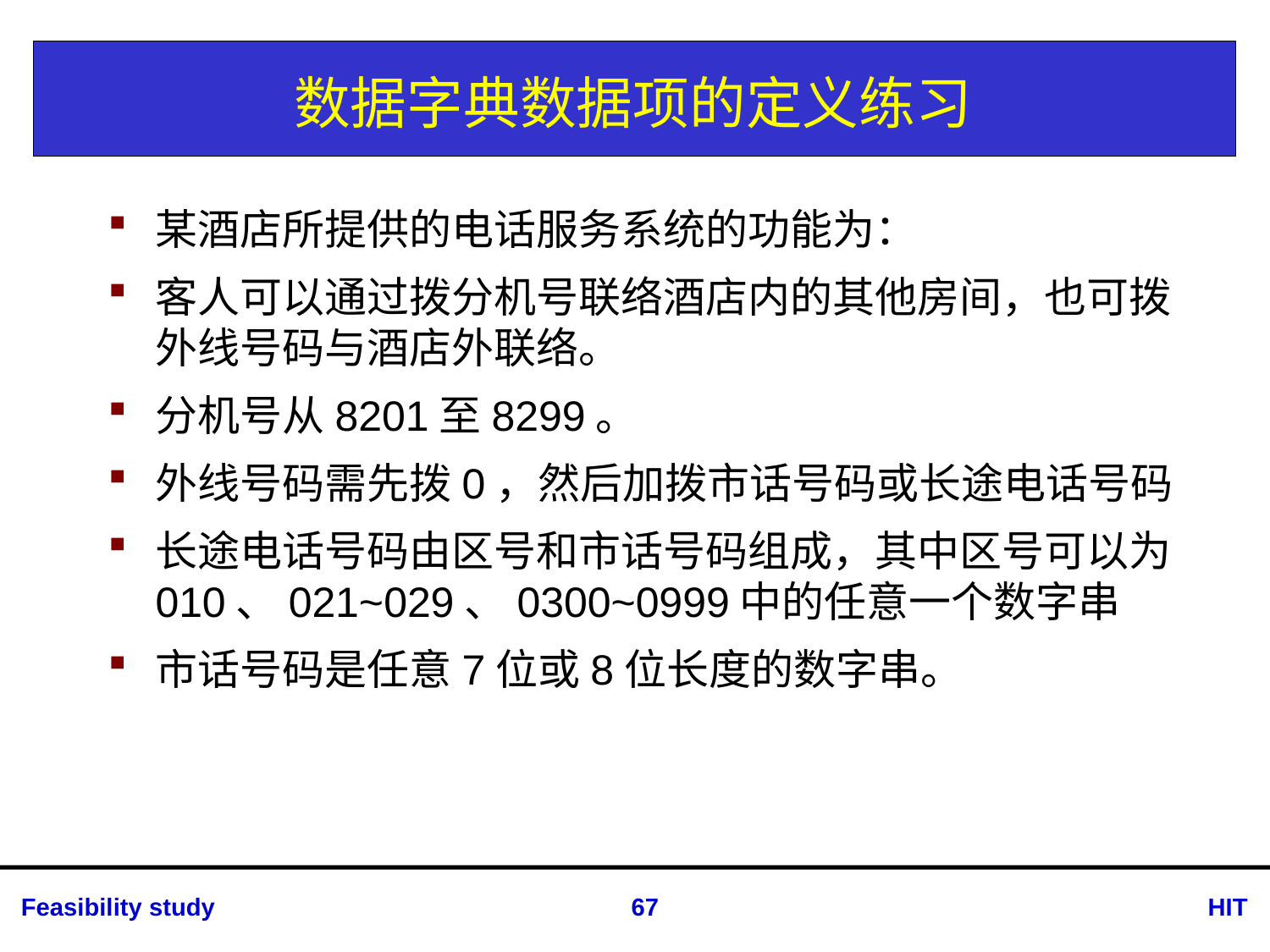

# 数据字典数据项的定义练习
某酒店所提供的电话服务系统的功能为：
客人可以通过拨分机号联络酒店内的其他房间，也可拨外线号码与酒店外联络。
分机号从8201至8299。
外线号码需先拨0，然后加拨市话号码或长途电话号码
长途电话号码由区号和市话号码组成，其中区号可以为010、021~029、0300~0999中的任意一个数字串
市话号码是任意7位或8位长度的数字串。